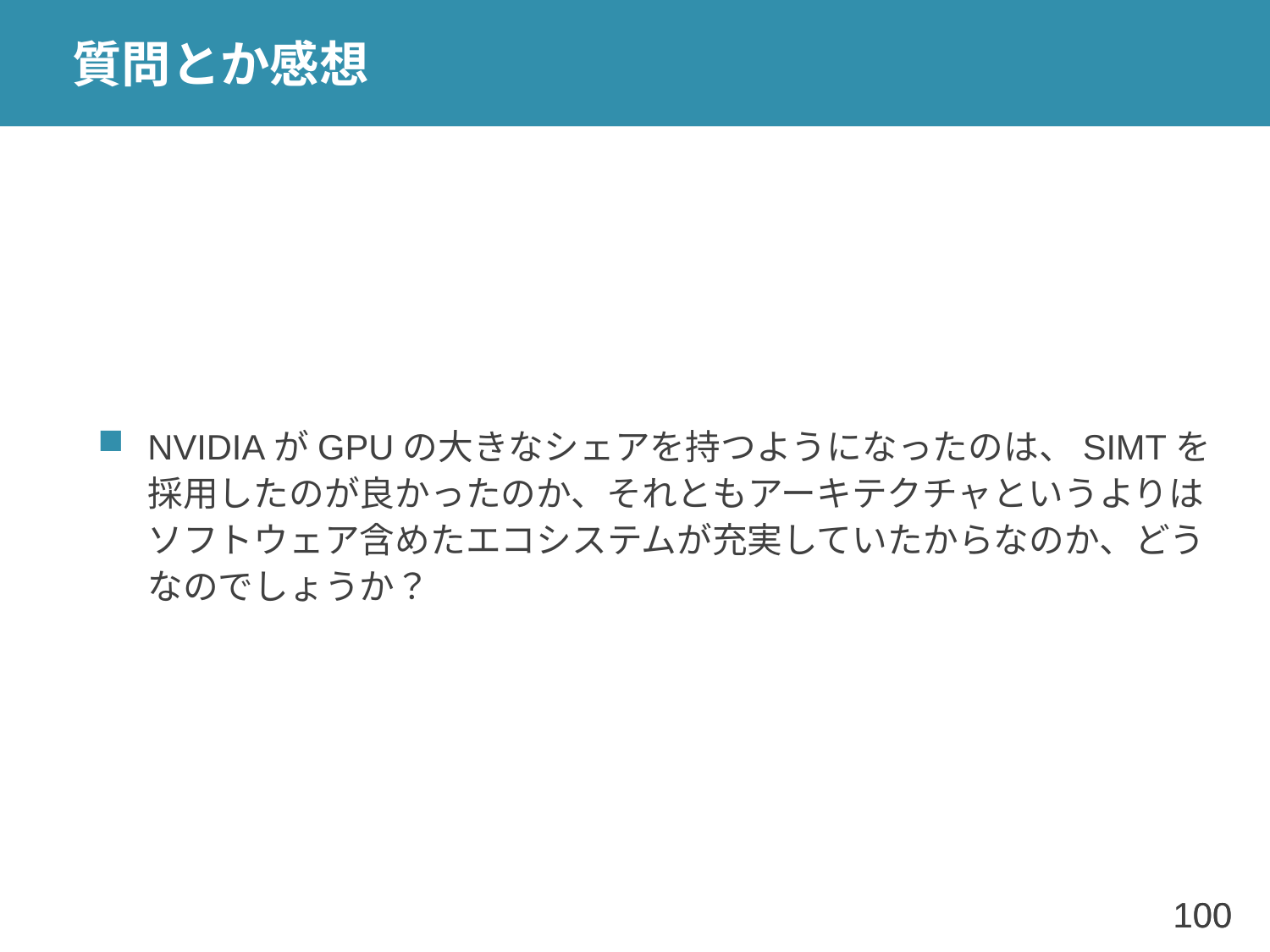

# 質問とか感想
NVIDIAがGPUの大きなシェアを持つようになったのは、SIMTを採用したのが良かったのか、それともアーキテクチャというよりはソフトウェア含めたエコシステムが充実していたからなのか、どうなのでしょうか？